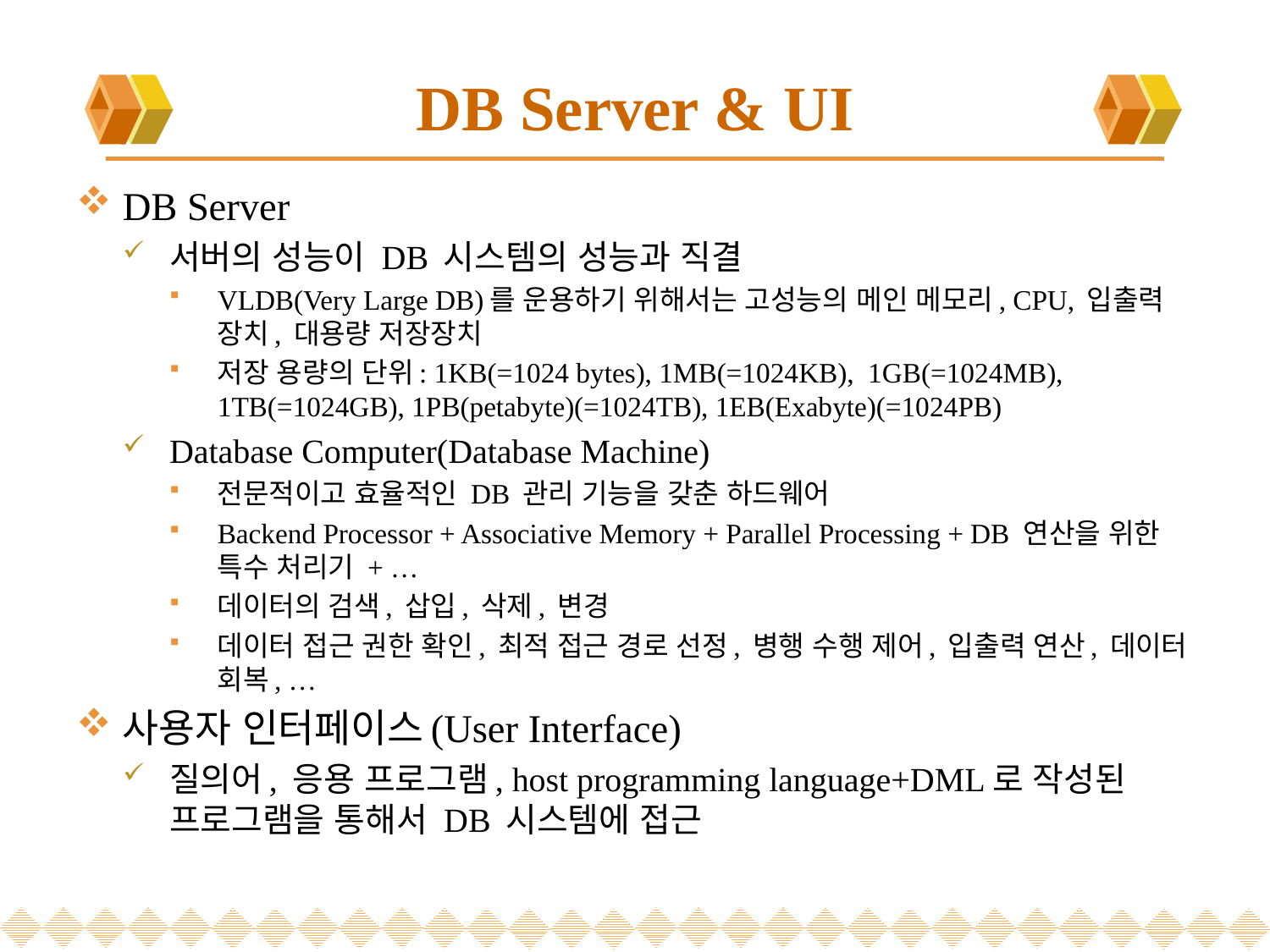

# DB Server & UI
DB Server
서버의 성능이 DB 시스템의 성능과 직결
VLDB(Very Large DB)를 운용하기 위해서는 고성능의 메인 메모리, CPU, 입출력 장치, 대용량 저장장치
저장 용량의 단위: 1KB(=1024 bytes), 1MB(=1024KB),  1GB(=1024MB), 1TB(=1024GB), 1PB(petabyte)(=1024TB), 1EB(Exabyte)(=1024PB)
Database Computer(Database Machine)
전문적이고 효율적인 DB 관리 기능을 갖춘 하드웨어
Backend Processor + Associative Memory + Parallel Processing + DB 연산을 위한 특수 처리기 + …
데이터의 검색, 삽입, 삭제, 변경
데이터 접근 권한 확인, 최적 접근 경로 선정, 병행 수행 제어, 입출력 연산, 데이터 회복, …
사용자 인터페이스(User Interface)
질의어, 응용 프로그램, host programming language+DML로 작성된 프로그램을 통해서 DB 시스템에 접근